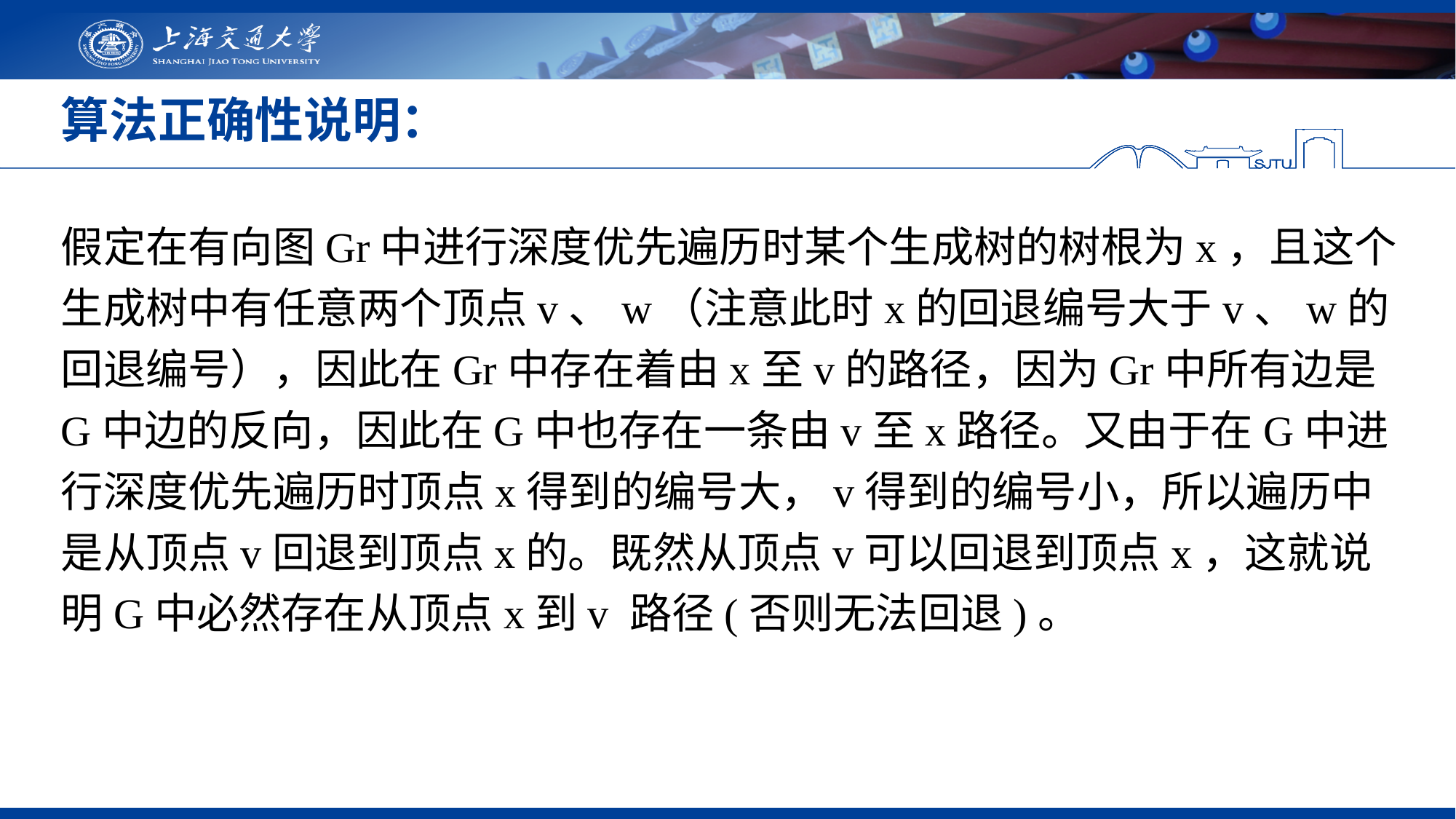

# 算法正确性说明：
假定在有向图Gr中进行深度优先遍历时某个生成树的树根为x，且这个生成树中有任意两个顶点v、w（注意此时x的回退编号大于v、w的回退编号），因此在Gr中存在着由x至v的路径，因为Gr中所有边是G中边的反向，因此在G中也存在一条由v至x路径。又由于在G中进行深度优先遍历时顶点x得到的编号大，v得到的编号小，所以遍历中是从顶点v回退到顶点x的。既然从顶点v可以回退到顶点x，这就说明G中必然存在从顶点x到v 路径(否则无法回退)。